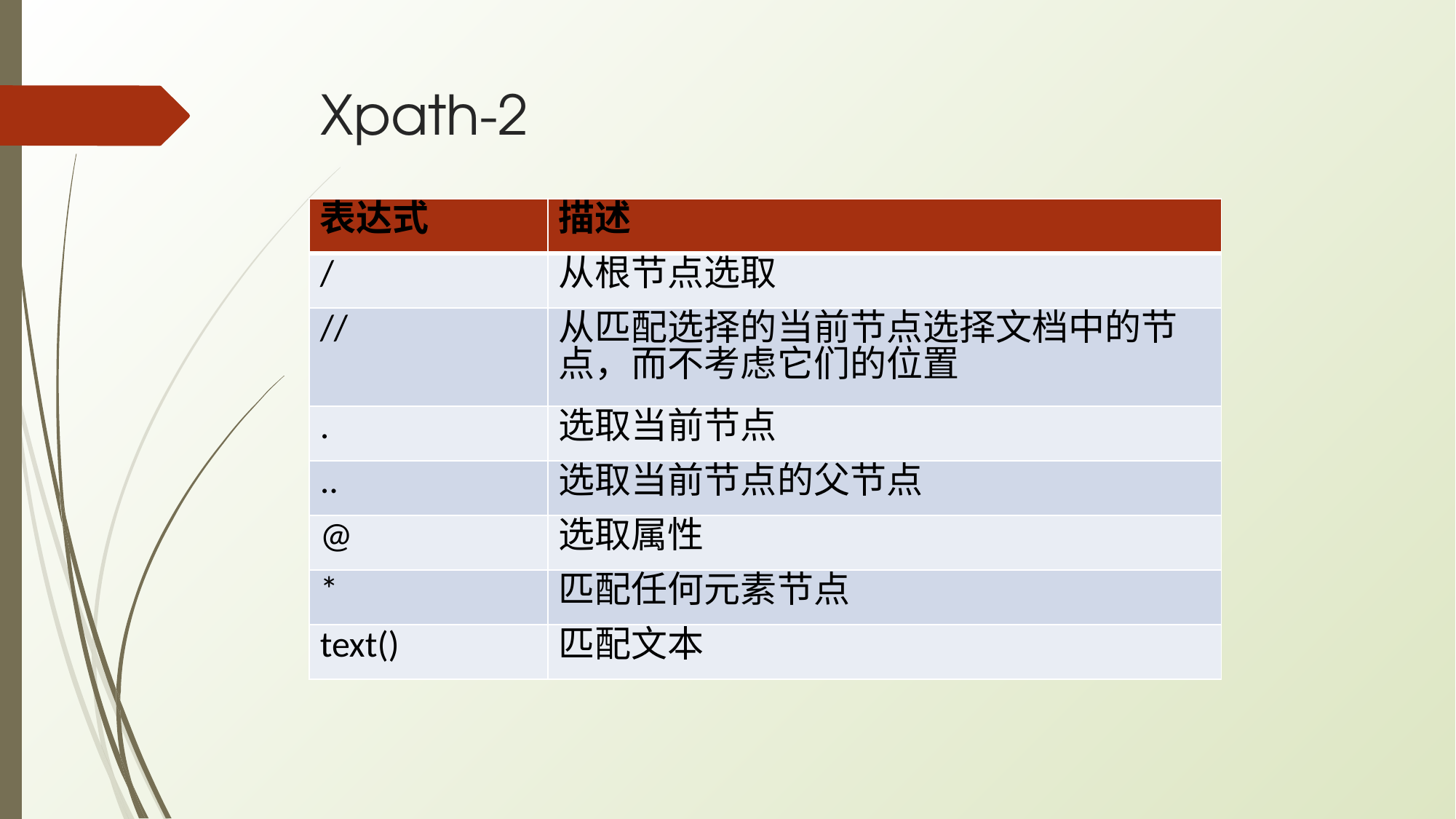

# Xpath-2
| 表达式 | 描述 |
| --- | --- |
| / | 从根节点选取 |
| // | 从匹配选择的当前节点选择文档中的节点，而不考虑它们的位置 |
| . | 选取当前节点 |
| .. | 选取当前节点的父节点 |
| @ | 选取属性 |
| \* | 匹配任何元素节点 |
| text() | 匹配文本 |